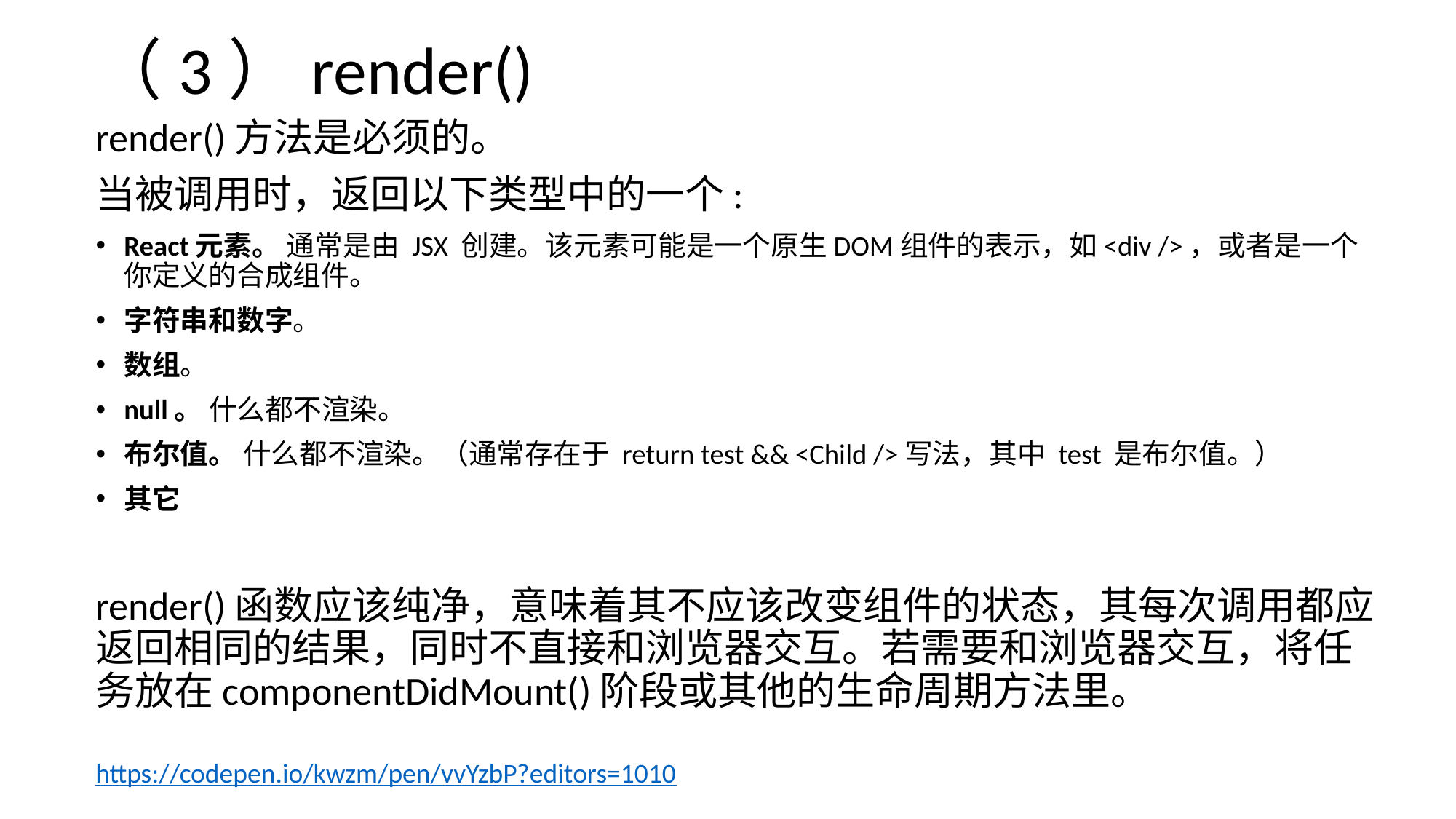

# （3）render()
render()方法是必须的。
当被调用时，返回以下类型中的一个:
React元素。 通常是由 JSX 创建。该元素可能是一个原生DOM组件的表示，如<div />，或者是一个你定义的合成组件。
字符串和数字。
数组。
null。 什么都不渲染。
布尔值。 什么都不渲染。（通常存在于 return test && <Child />写法，其中 test 是布尔值。）
其它

render()函数应该纯净，意味着其不应该改变组件的状态，其每次调用都应返回相同的结果，同时不直接和浏览器交互。若需要和浏览器交互，将任务放在componentDidMount()阶段或其他的生命周期方法里。

https://codepen.io/kwzm/pen/vvYzbP?editors=1010